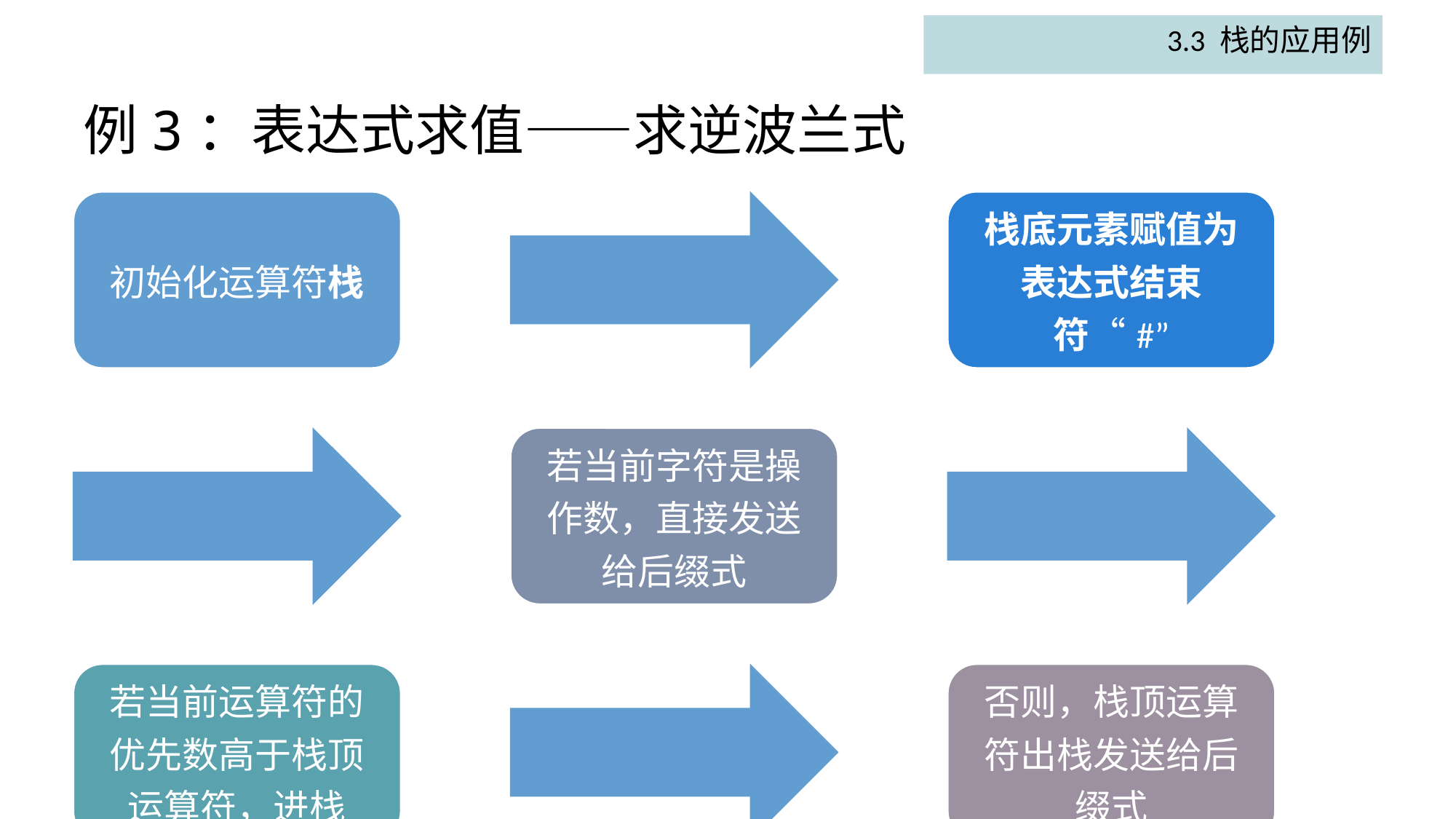

3.3 栈的应用例

# 例3：表达式求值——求逆波兰式
初始化运算符栈
栈底元素赋值为表达式结束符“#”
若当前字符是操作数，直接发送给后缀式